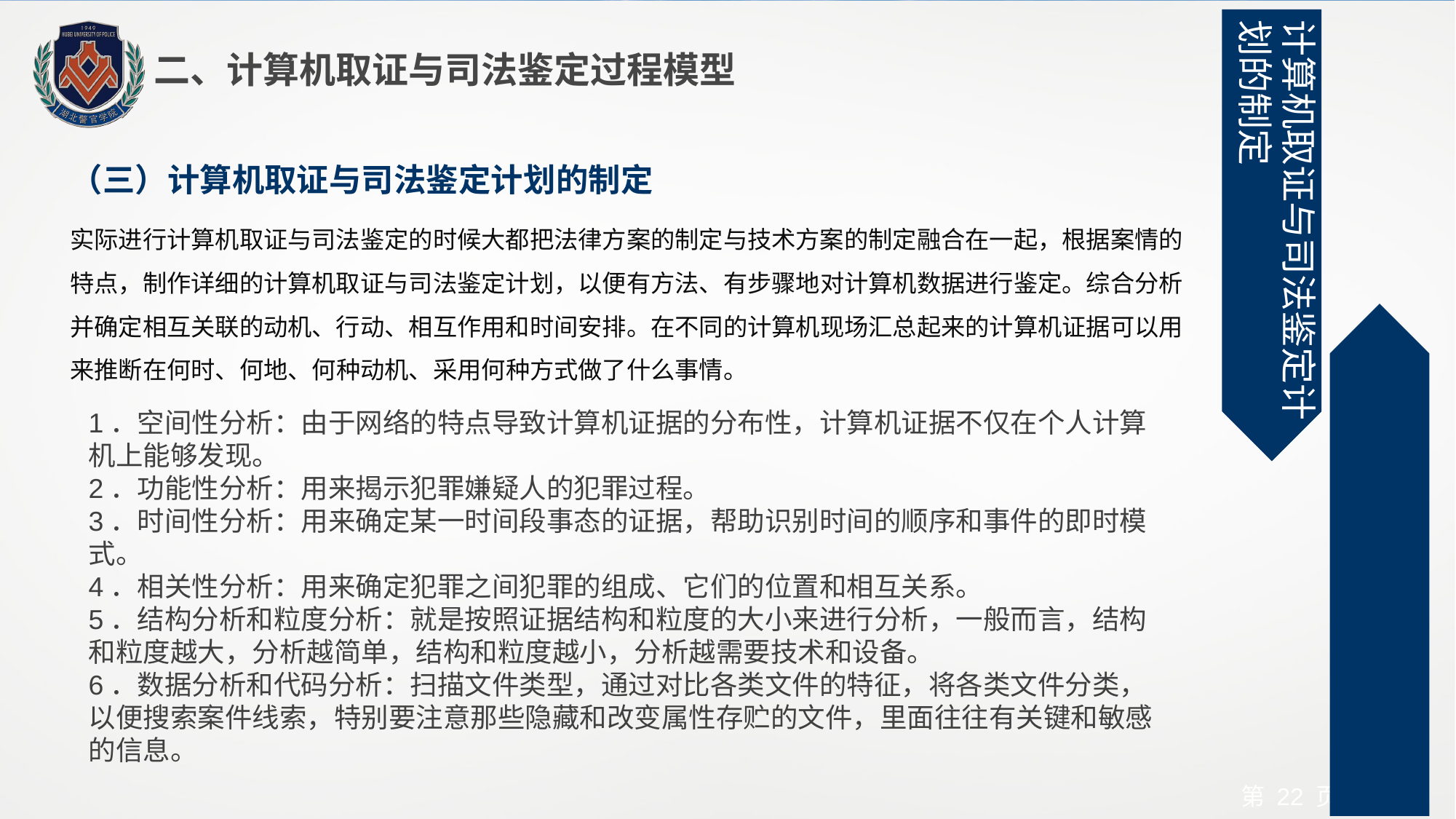

计算机取证与司法鉴定计划的制定

二、计算机取证与司法鉴定过程模型
（三）计算机取证与司法鉴定计划的制定
实际进行计算机取证与司法鉴定的时候大都把法律方案的制定与技术方案的制定融合在一起，根据案情的特点，制作详细的计算机取证与司法鉴定计划，以便有方法、有步骤地对计算机数据进行鉴定。综合分析并确定相互关联的动机、行动、相互作用和时间安排。在不同的计算机现场汇总起来的计算机证据可以用来推断在何时、何地、何种动机、采用何种方式做了什么事情。

1．空间性分析：由于网络的特点导致计算机证据的分布性，计算机证据不仅在个人计算机上能够发现。
2．功能性分析：用来揭示犯罪嫌疑人的犯罪过程。
3．时间性分析：用来确定某一时间段事态的证据，帮助识别时间的顺序和事件的即时模式。
4．相关性分析：用来确定犯罪之间犯罪的组成、它们的位置和相互关系。
5．结构分析和粒度分析：就是按照证据结构和粒度的大小来进行分析，一般而言，结构和粒度越大，分析越简单，结构和粒度越小，分析越需要技术和设备。
6．数据分析和代码分析：扫描文件类型，通过对比各类文件的特征，将各类文件分类，以便搜索案件线索，特别要注意那些隐藏和改变属性存贮的文件，里面往往有关键和敏感的信息。